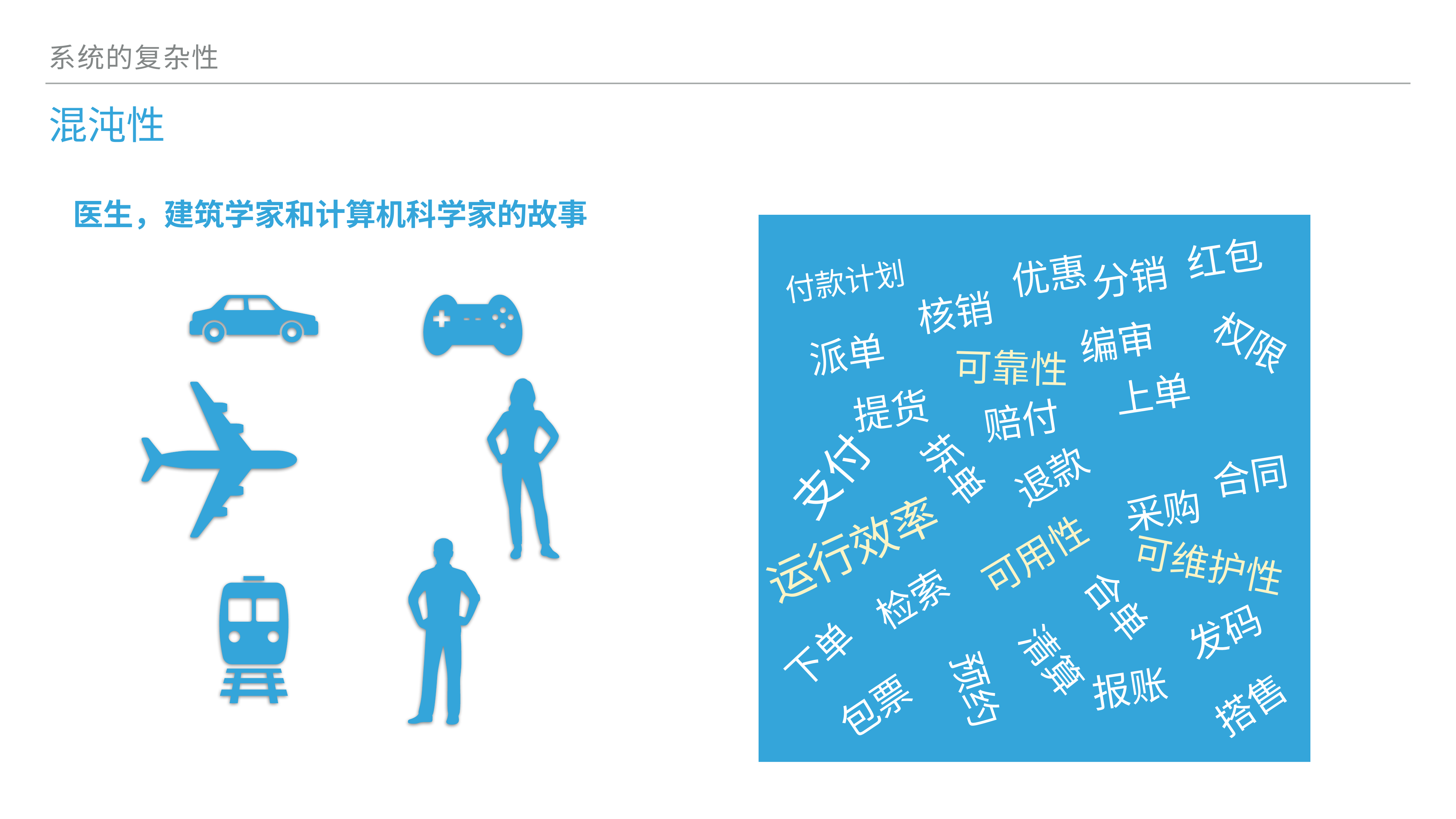

系统的复杂性
# 混沌性
医生，建筑学家和计算机科学家的故事

红包
优惠
分销
付款计划
核销

编审
权限
派单
可靠性
上单

提货

赔付
支付
拆单
合同
退款
采购
运行效率
可用性
可维护性

检索
合单

发码
下单
清算
报账
预约
搭售
包票